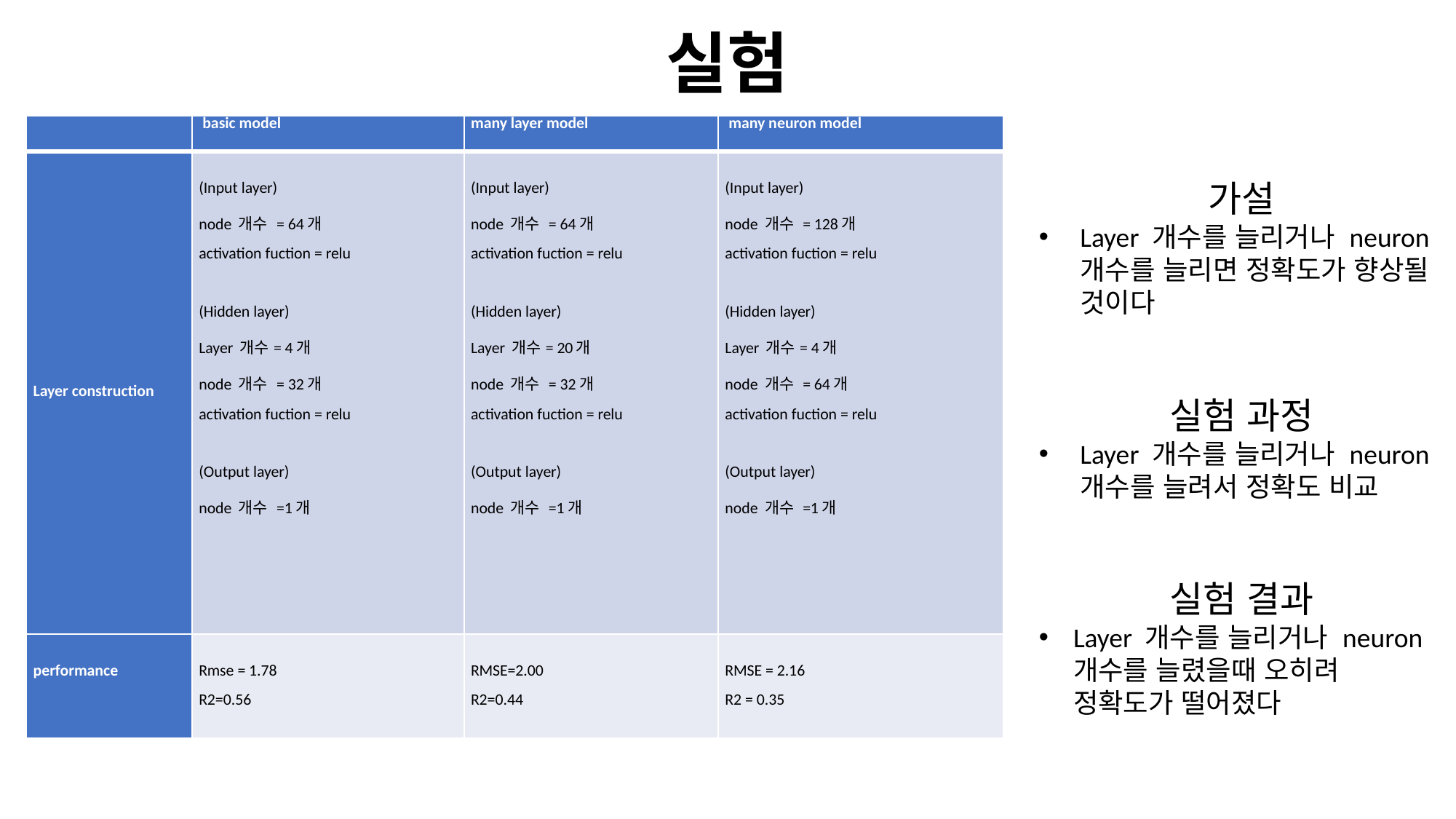

실험
|  | basic model | many layer model | many neuron model |
| --- | --- | --- | --- |
| Layer construction | (Input layer) node 개수 = 64개 activation fuction = relu   (Hidden layer) Layer 개수= 4개 node 개수 = 32개 activation fuction = relu   (Output layer) node 개수 =1개 | (Input layer) node 개수 = 64개 activation fuction = relu   (Hidden layer) Layer 개수= 20개 node 개수 = 32개 activation fuction = relu   (Output layer) node 개수 =1개 | (Input layer) node 개수 = 128개 activation fuction = relu   (Hidden layer) Layer 개수= 4개 node 개수 = 64개 activation fuction = relu   (Output layer) node 개수 =1개 |
| performance | Rmse = 1.78 R2=0.56 | RMSE=2.00 R2=0.44 | RMSE = 2.16 R2 = 0.35 |
가설
Layer 개수를 늘리거나 neuron 개수를 늘리면 정확도가 향상될 것이다

실험 과정
Layer 개수를 늘리거나 neuron 개수를 늘려서 정확도 비교

실험 결과
Layer 개수를 늘리거나 neuron 개수를 늘렸을때 오히려 정확도가 떨어졌다